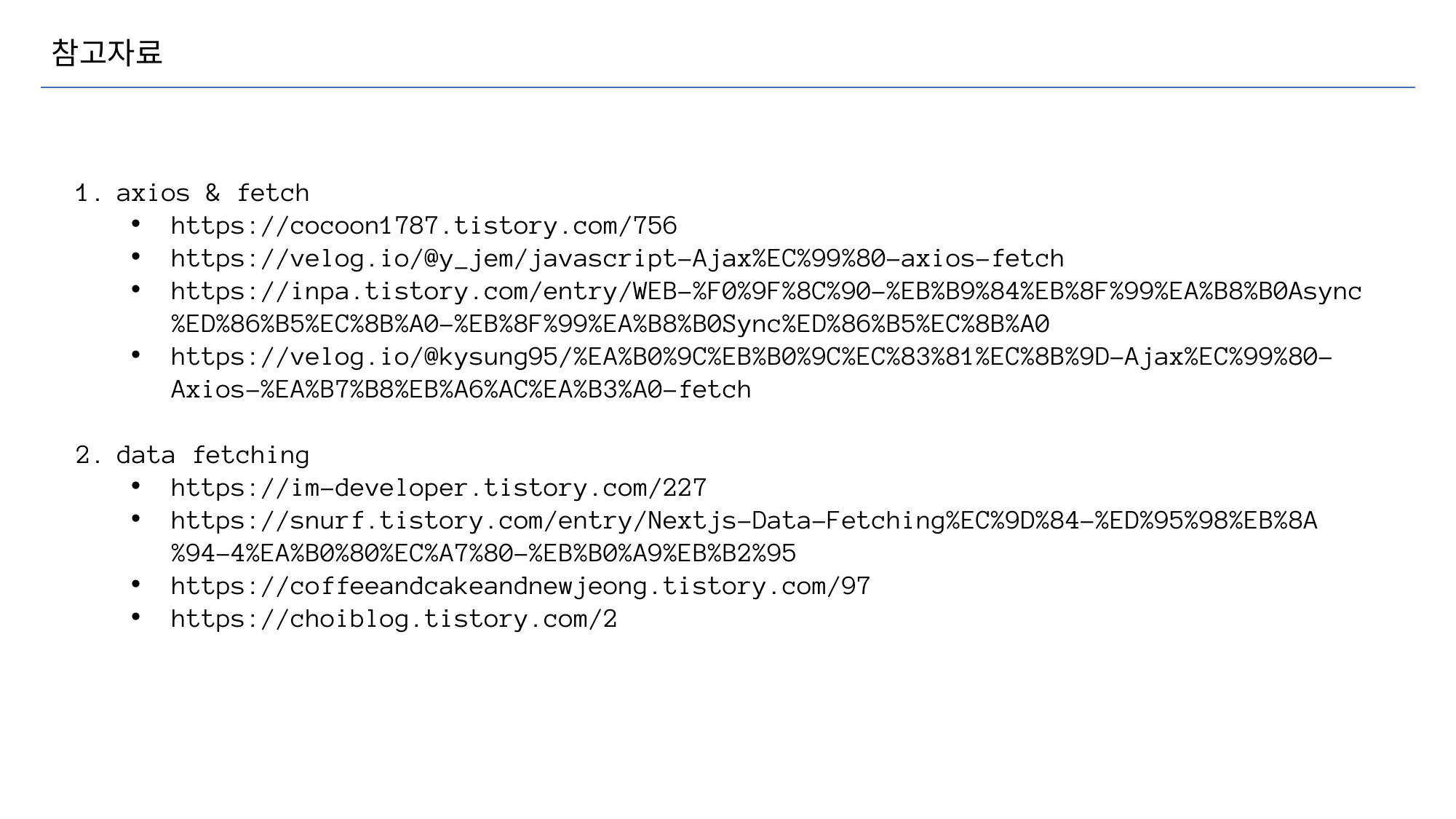

# 참고자료
axios & fetch
https://cocoon1787.tistory.com/756
https://velog.io/@y_jem/javascript-Ajax%EC%99%80-axios-fetch
https://inpa.tistory.com/entry/WEB-%F0%9F%8C%90-%EB%B9%84%EB%8F%99%EA%B8%B0Async%ED%86%B5%EC%8B%A0-%EB%8F%99%EA%B8%B0Sync%ED%86%B5%EC%8B%A0
https://velog.io/@kysung95/%EA%B0%9C%EB%B0%9C%EC%83%81%EC%8B%9D-Ajax%EC%99%80-Axios-%EA%B7%B8%EB%A6%AC%EA%B3%A0-fetch

data fetching
https://im-developer.tistory.com/227
https://snurf.tistory.com/entry/Nextjs-Data-Fetching%EC%9D%84-%ED%95%98%EB%8A%94-4%EA%B0%80%EC%A7%80-%EB%B0%A9%EB%B2%95
https://coffeeandcakeandnewjeong.tistory.com/97
https://choiblog.tistory.com/2